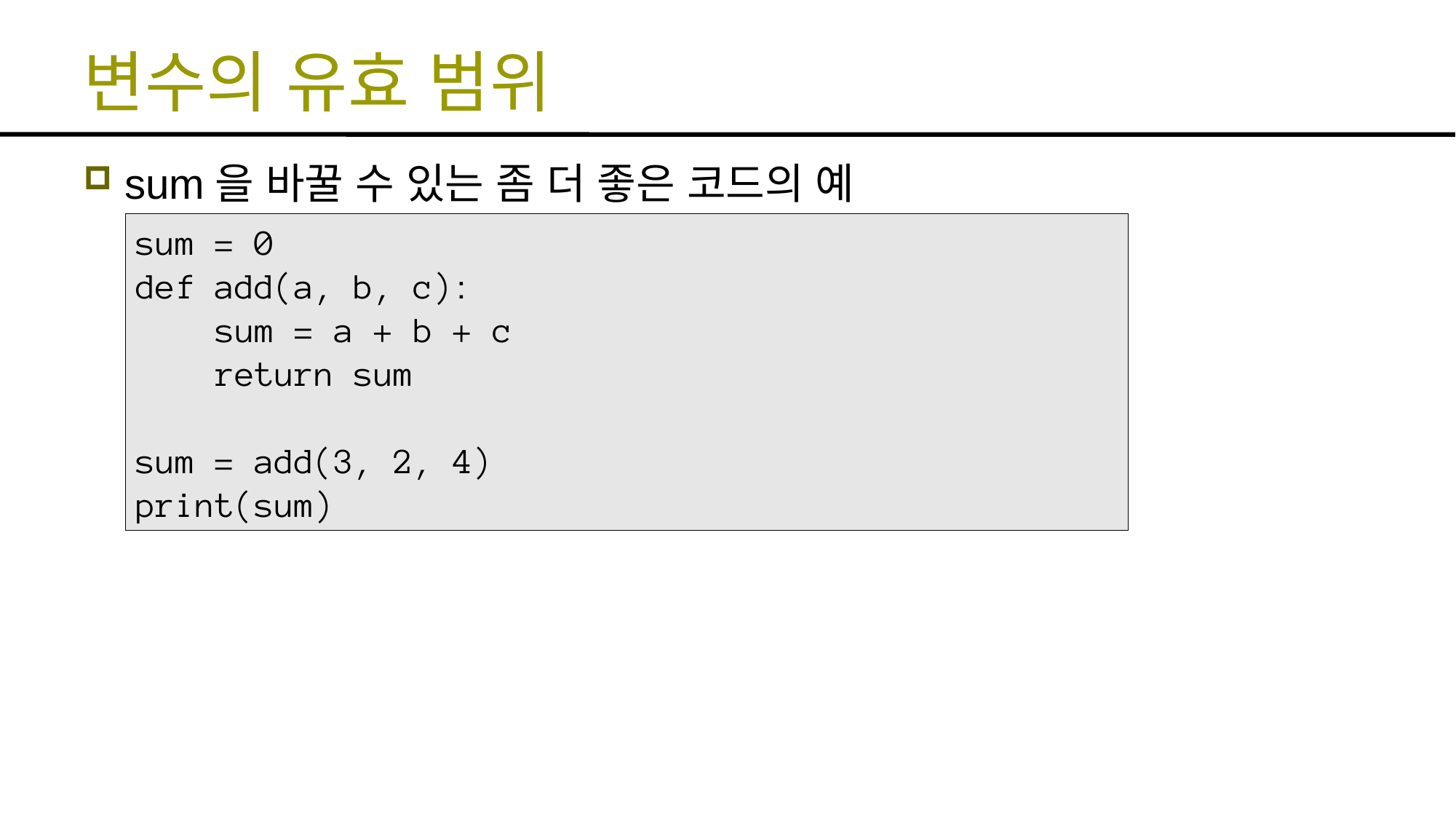

# 변수의 유효 범위
sum을 바꿀 수 있는 좀 더 좋은 코드의 예
sum = 0
def add(a, b, c):
    sum = a + b + c
    return sum

sum = add(3, 2, 4)
print(sum)